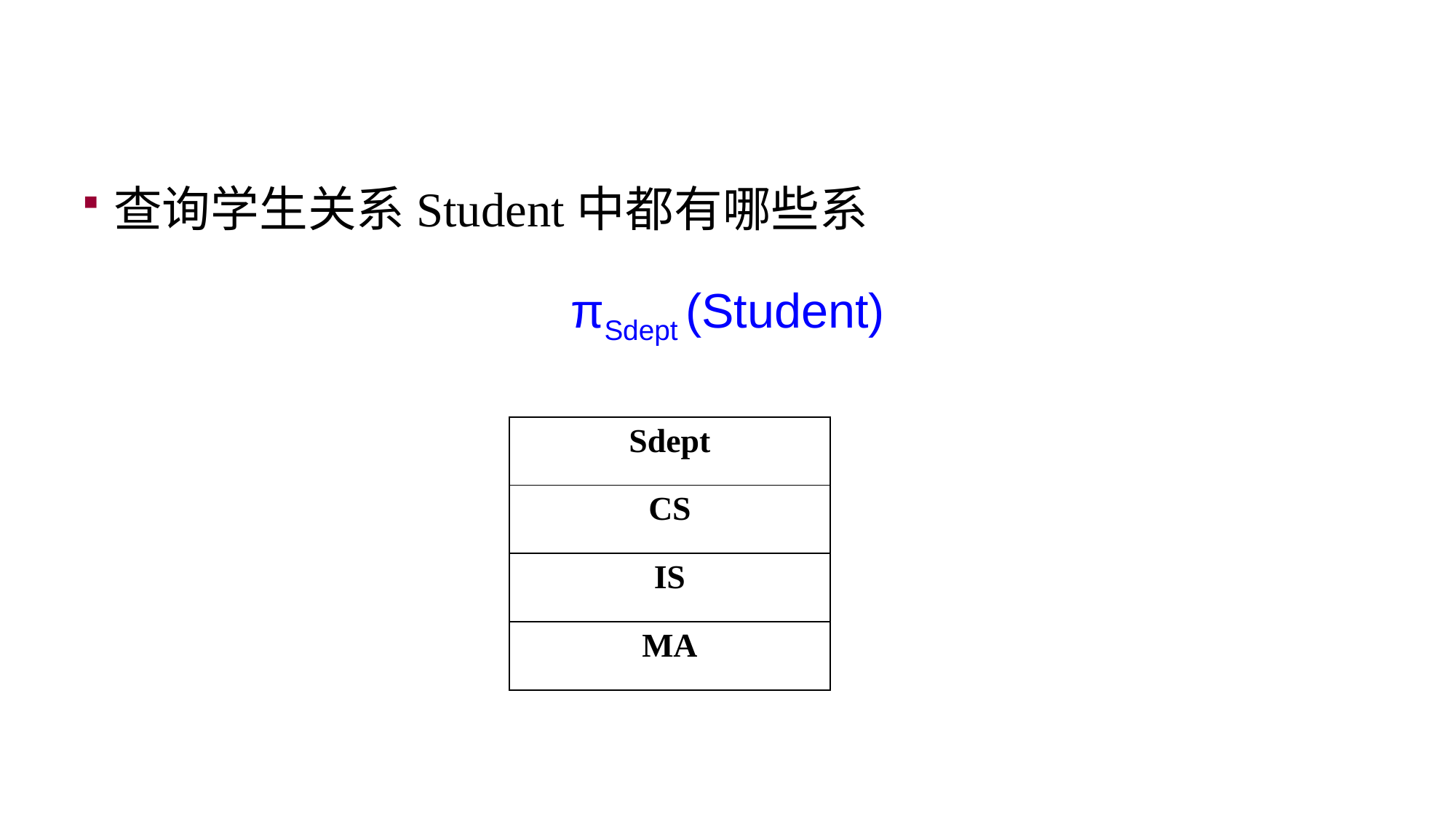

查询学生关系Student中都有哪些系
πSdept (Student)

| Sdept |
| --- |
| CS |
| IS |
| MA |
59